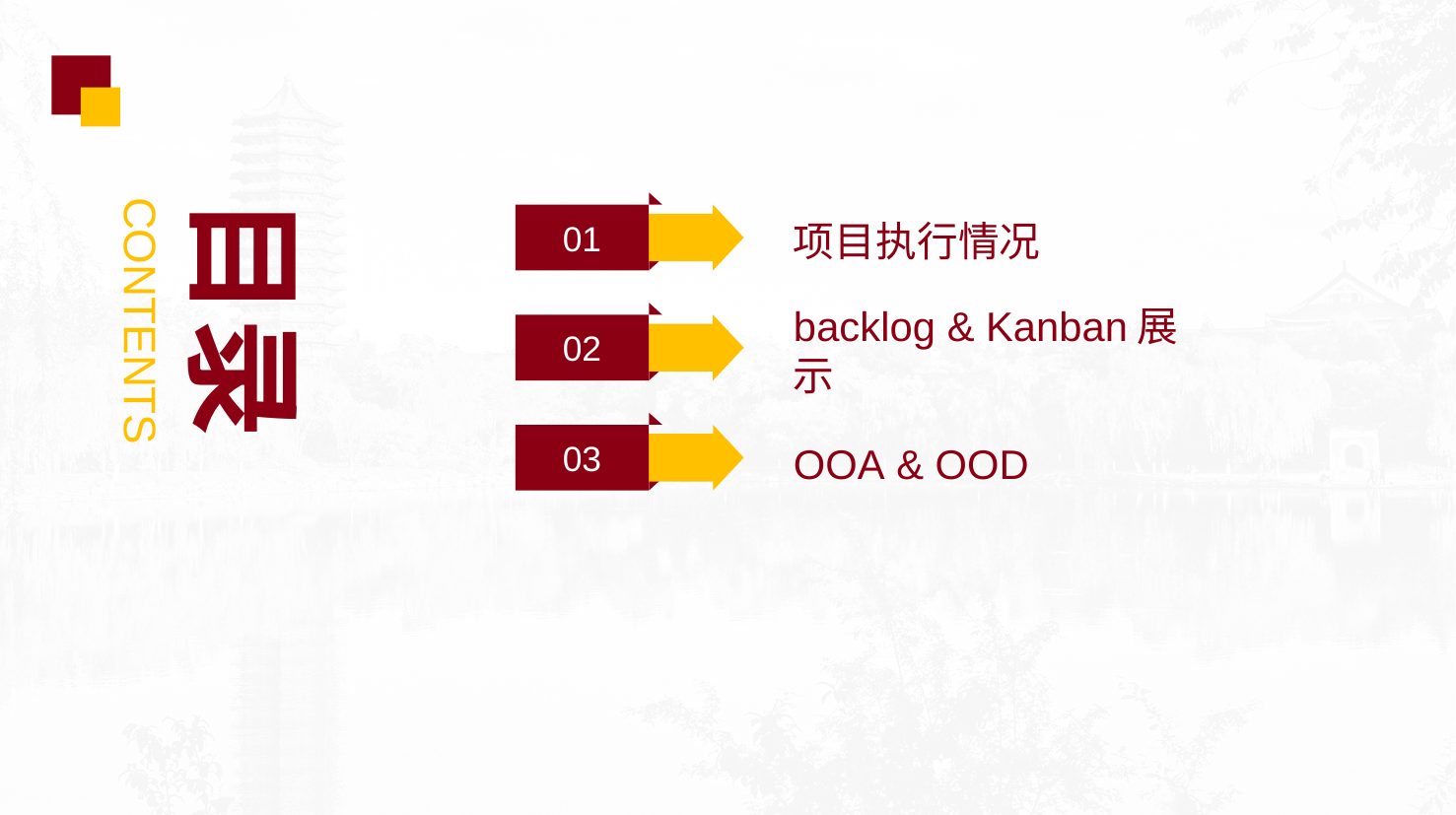

目录

01

项目执行情况

CONTENTS

02

backlog & Kanban展示

03

OOA & OOD